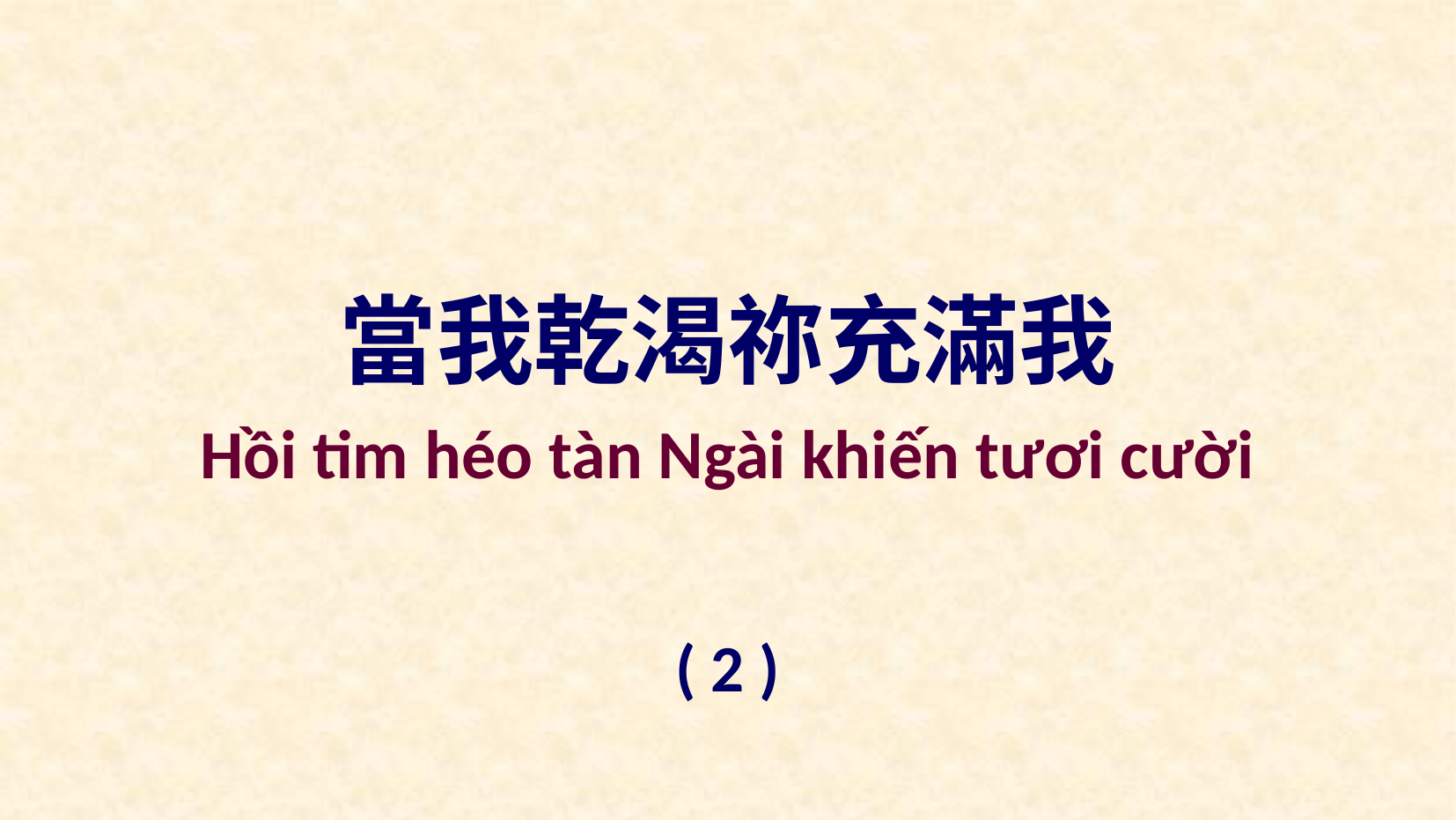

當我乾渴祢充滿我
Hồi tim héo tàn Ngài khiến tươi cười
( 2 )